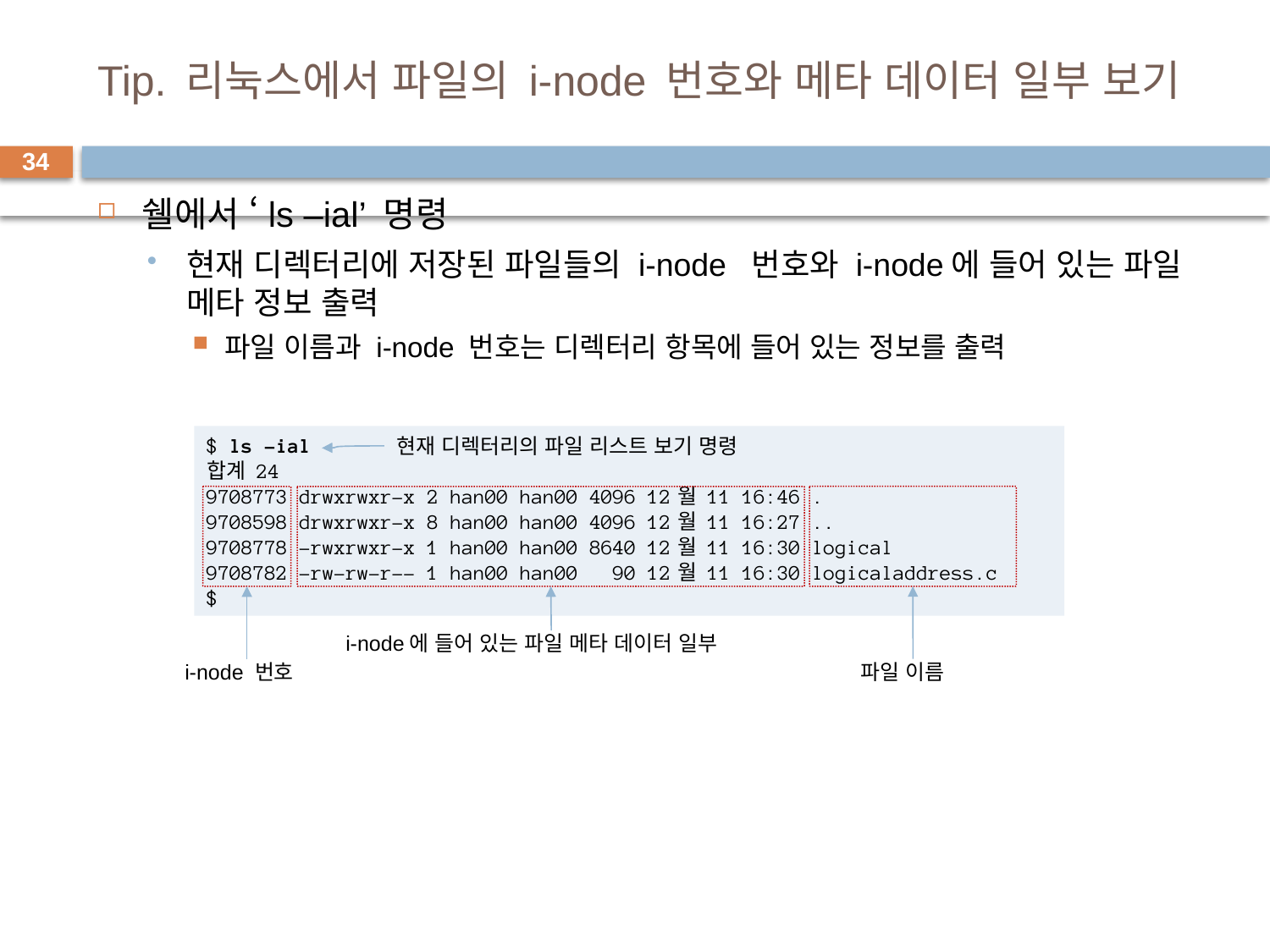

# Tip. 리눅스에서 파일의 i-node 번호와 메타 데이터 일부 보기
34
쉘에서 ‘ls –ial’ 명령
현재 디렉터리에 저장된 파일들의 i-node  번호와 i-node에 들어 있는 파일 메타 정보 출력
파일 이름과 i-node 번호는 디렉터리 항목에 들어 있는 정보를 출력

$ ls -ial
합계 24
9708773 drwxrwxr-x 2 han00 han00 4096 12월 11 16:46 .
9708598 drwxrwxr-x 8 han00 han00 4096 12월 11 16:27 ..
9708778 -rwxrwxr-x 1 han00 han00 8640 12월 11 16:30 logical
9708782 -rw-rw-r-- 1 han00 han00   90 12월 11 16:30 logicaladdress.c
$
현재 디렉터리의 파일 리스트 보기 명령

i-node에 들어 있는 파일 메타 데이터 일부
i-node 번호
파일 이름